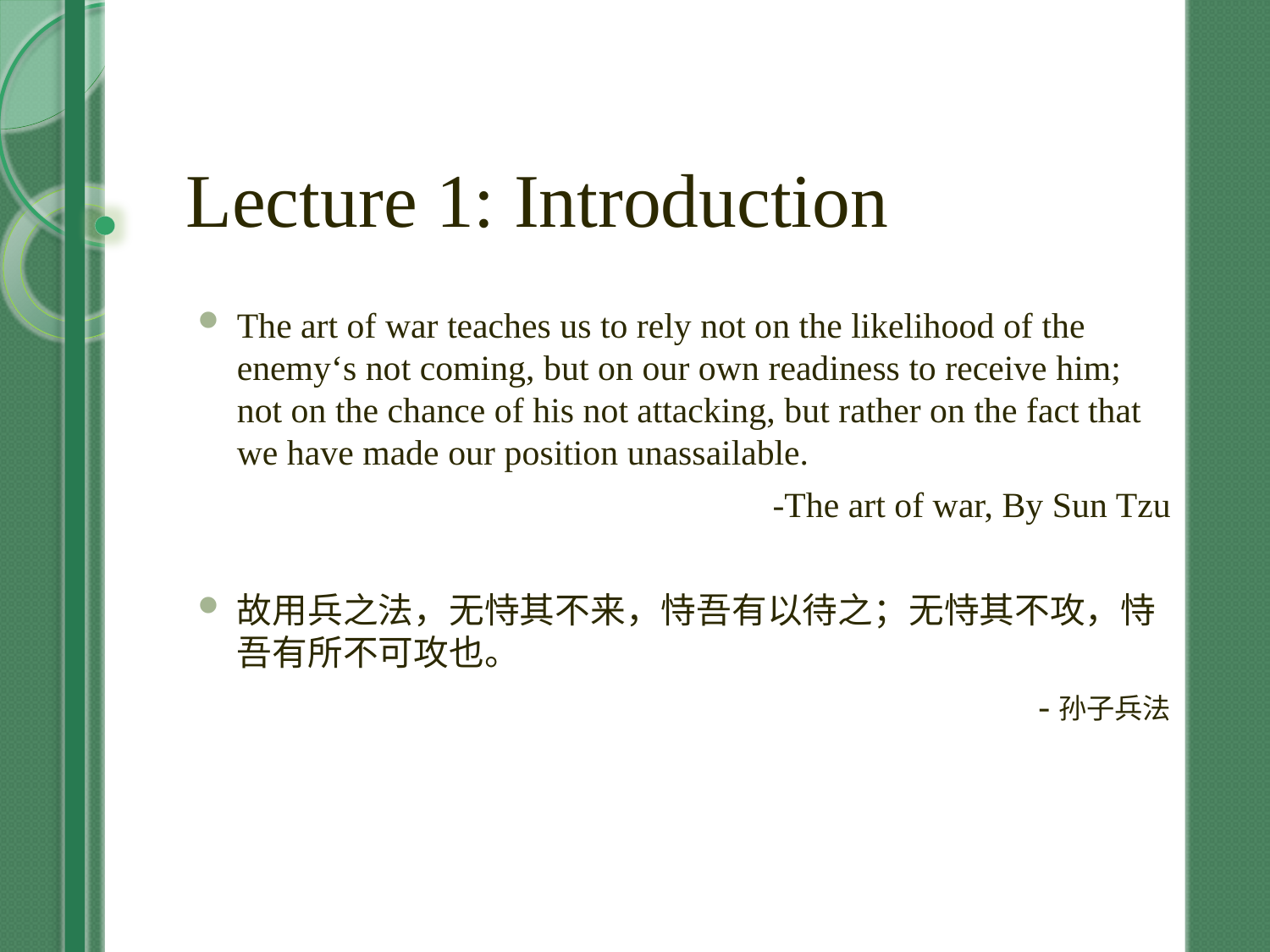

# Lecture 1: Introduction
The art of war teaches us to rely not on the likelihood of the enemy‘s not coming, but on our own readiness to receive him; not on the chance of his not attacking, but rather on the fact that we have made our position unassailable.
-The art of war, By Sun Tzu

故用兵之法，无恃其不来，恃吾有以待之；无恃其不攻，恃吾有所不可攻也。
-孙子兵法